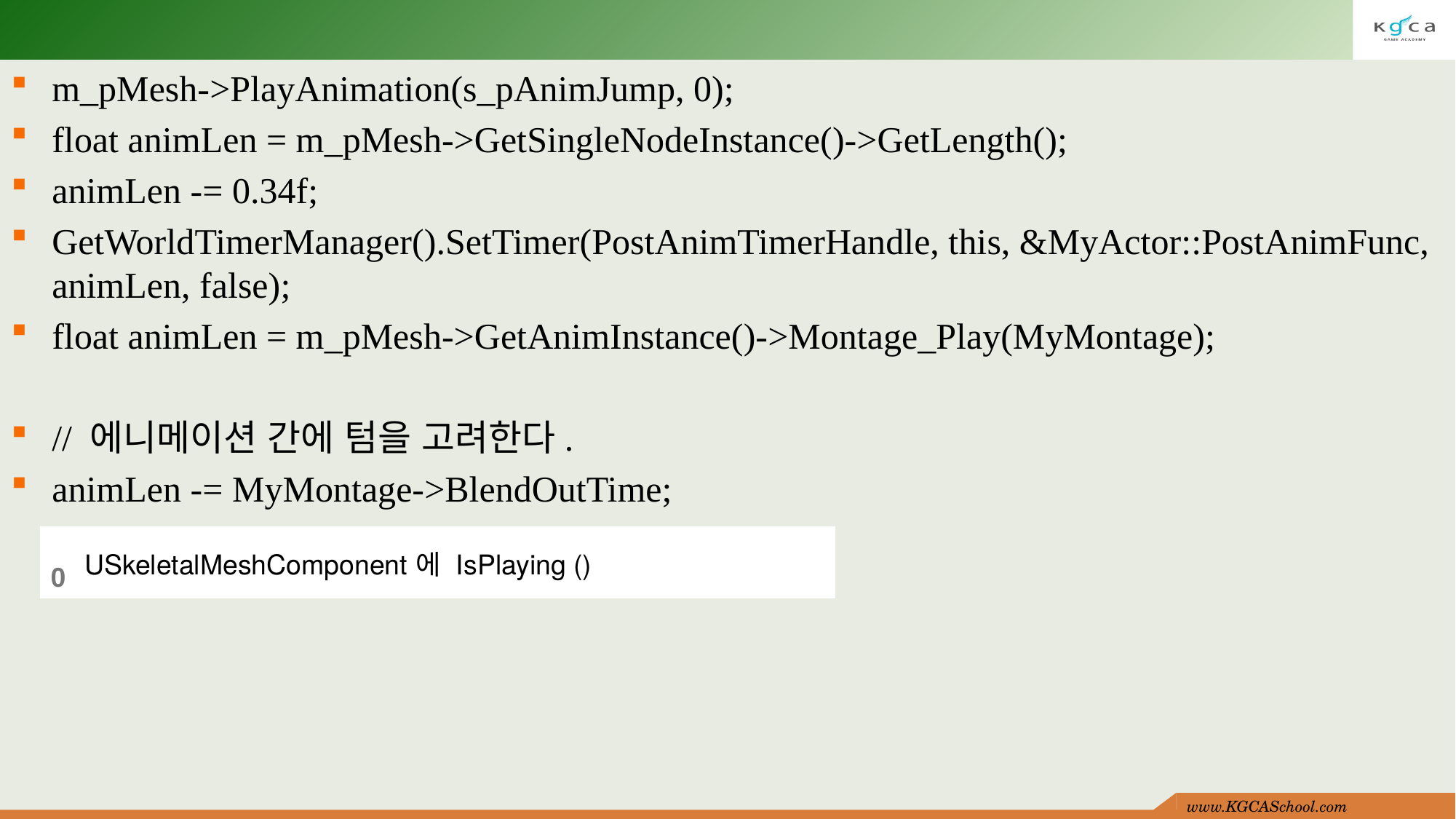

#
m_pMesh->PlayAnimation(s_pAnimJump, 0);
float animLen = m_pMesh->GetSingleNodeInstance()->GetLength();
animLen -= 0.34f;
GetWorldTimerManager().SetTimer(PostAnimTimerHandle, this, &MyActor::PostAnimFunc, animLen, false);
float animLen = m_pMesh->GetAnimInstance()->Montage_Play(MyMontage);

// 에니메이션 간에 텀을 고려한다.
animLen -= MyMontage->BlendOutTime;

| 0 | USkeletalMeshComponent에 IsPlaying () |
| --- | --- |